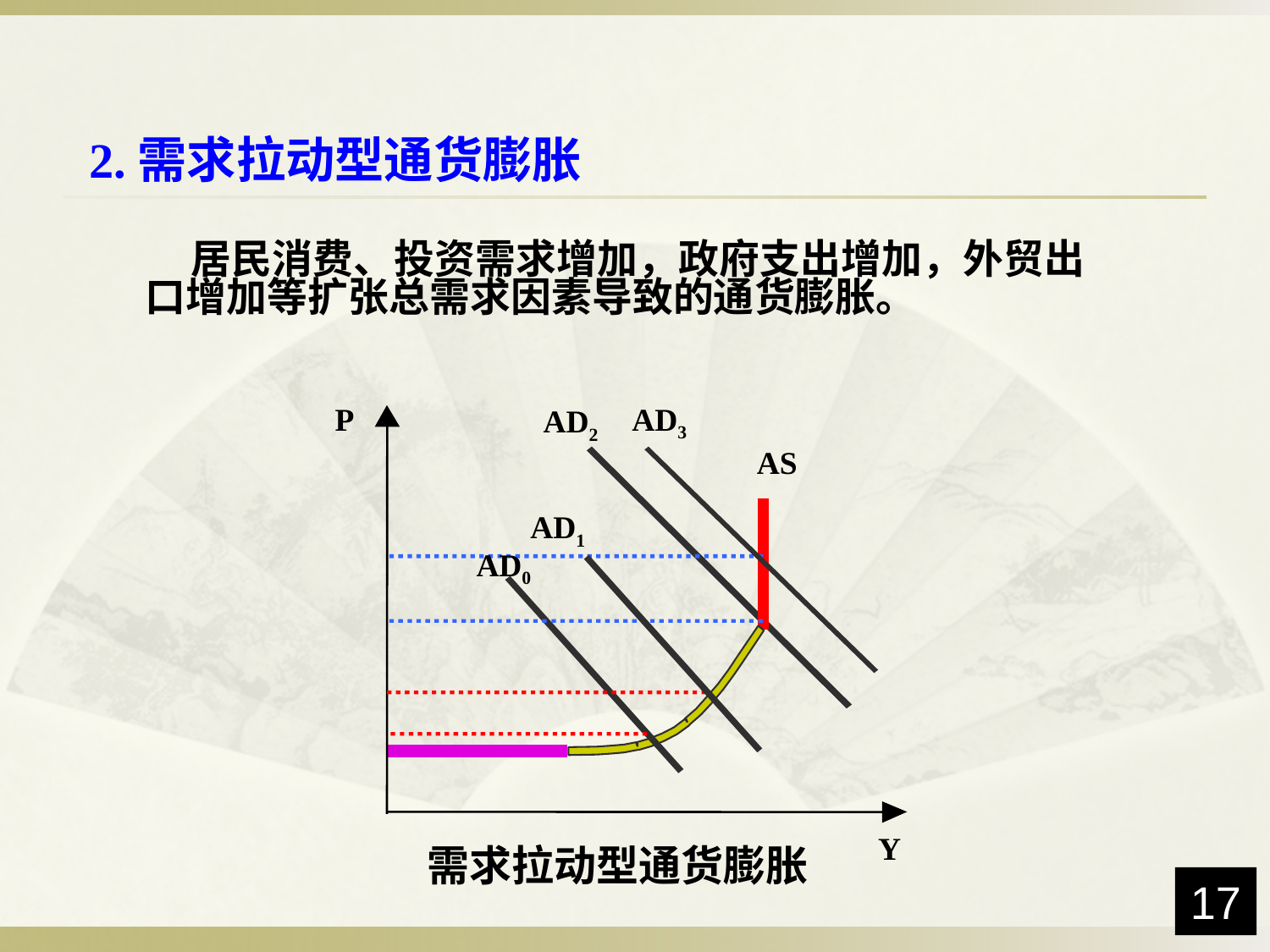

# 2.需求拉动型通货膨胀
         居民消费、投资需求增加，政府支出增加，外贸出口增加等扩张总需求因素导致的通货膨胀。

P
 AD3
AD2

AS

AD1
 AD0

Y
需求拉动型通货膨胀
17